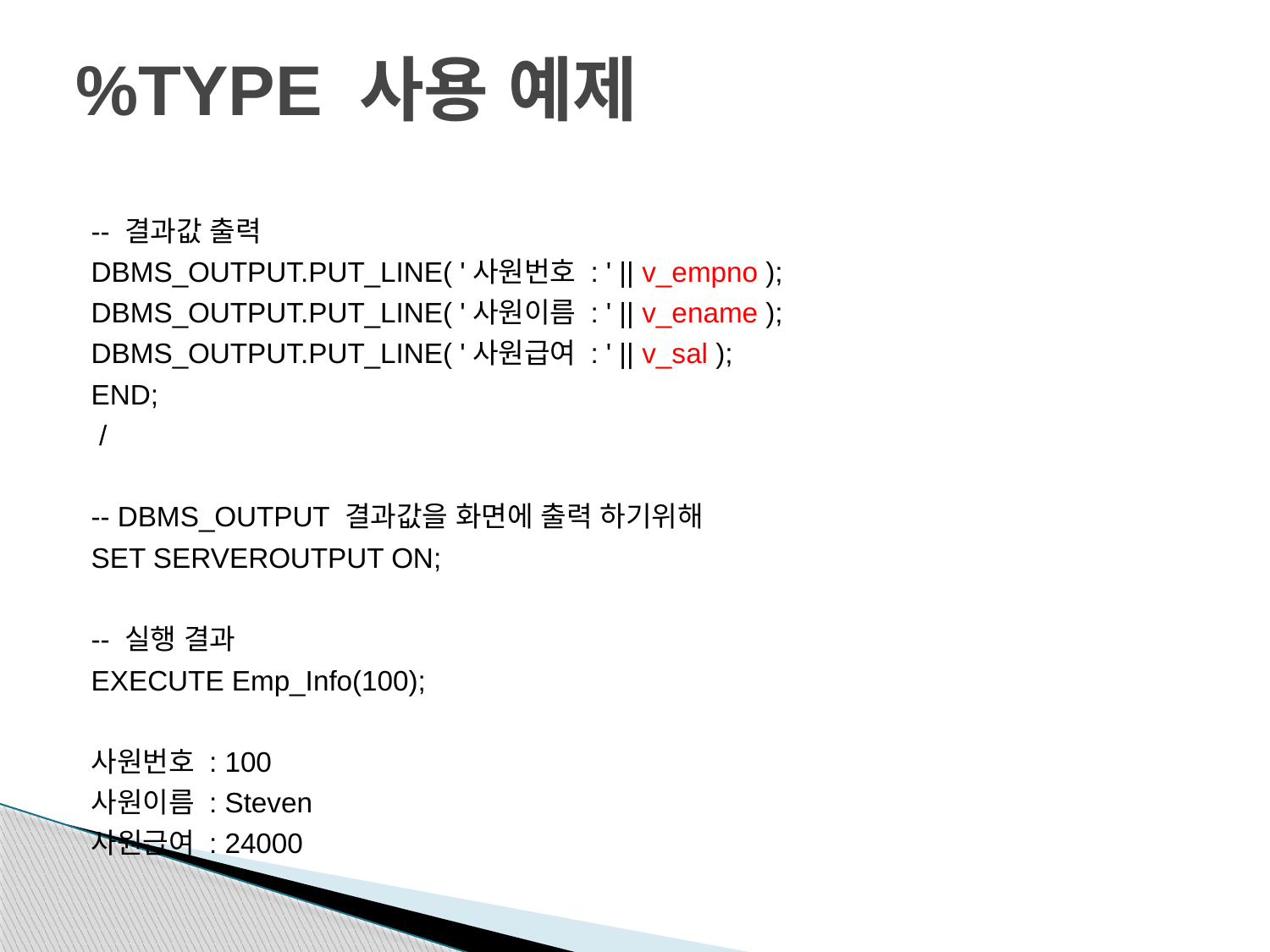

# %TYPE 사용 예제

-- 결과값 출력
DBMS_OUTPUT.PUT_LINE( '사원번호 : ' || v_empno );
DBMS_OUTPUT.PUT_LINE( '사원이름 : ' || v_ename );
DBMS_OUTPUT.PUT_LINE( '사원급여 : ' || v_sal );
END;
 /

-- DBMS_OUTPUT 결과값을 화면에 출력 하기위해
SET SERVEROUTPUT ON;

-- 실행 결과
EXECUTE Emp_Info(100);

사원번호 : 100
사원이름 : Steven
사원급여 : 24000